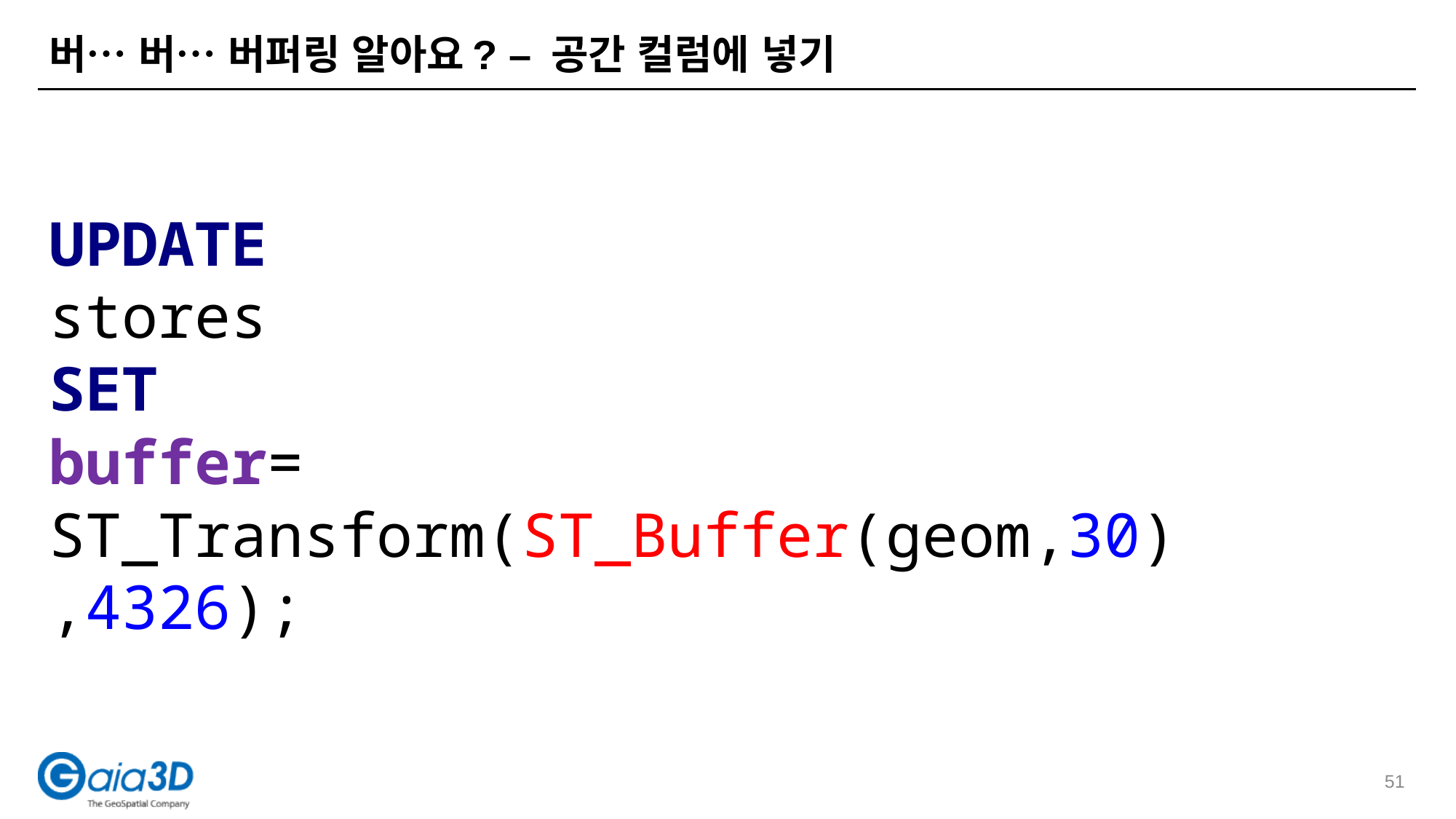

# 버… 버… 버퍼링 알아요? – 공간 컬럼에 넣기
UPDATE
stores
SET
buffer=
ST_Transform(ST_Buffer(geom,30),4326);
51